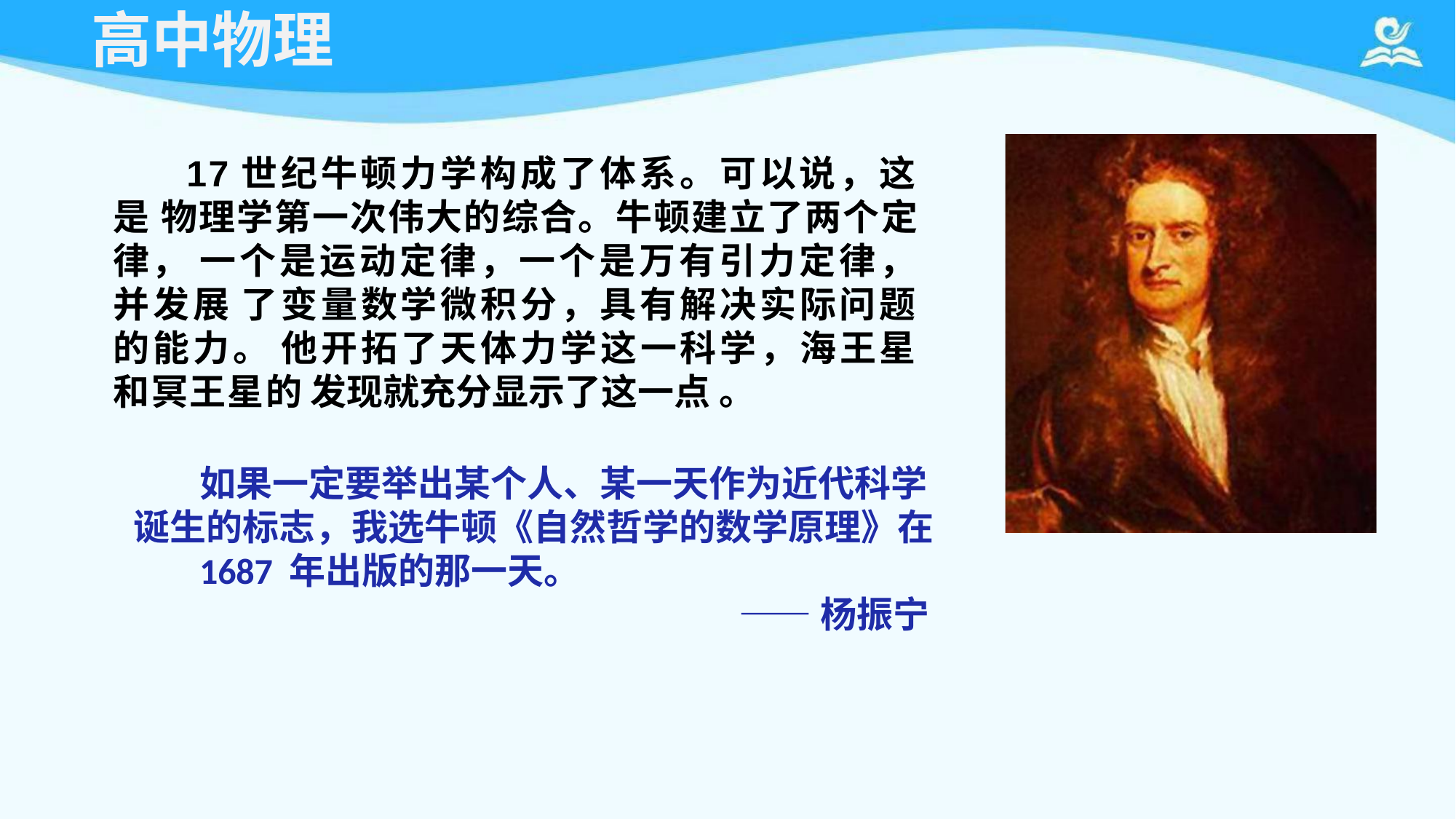

# 高中物理

17世纪牛顿力学构成了体系。可以说，这是 物理学第一次伟大的综合。牛顿建立了两个定律， 一个是运动定律，一个是万有引力定律，并发展 了变量数学微积分，具有解决实际问题的能力。 他开拓了天体力学这一科学，海王星和冥王星的 发现就充分显示了这一点 。

如果一定要举出某个人、某一天作为近代科学 诞生的标志，我选牛顿《自然哲学的数学原理》在
1687 年出版的那一天。
——杨振宁